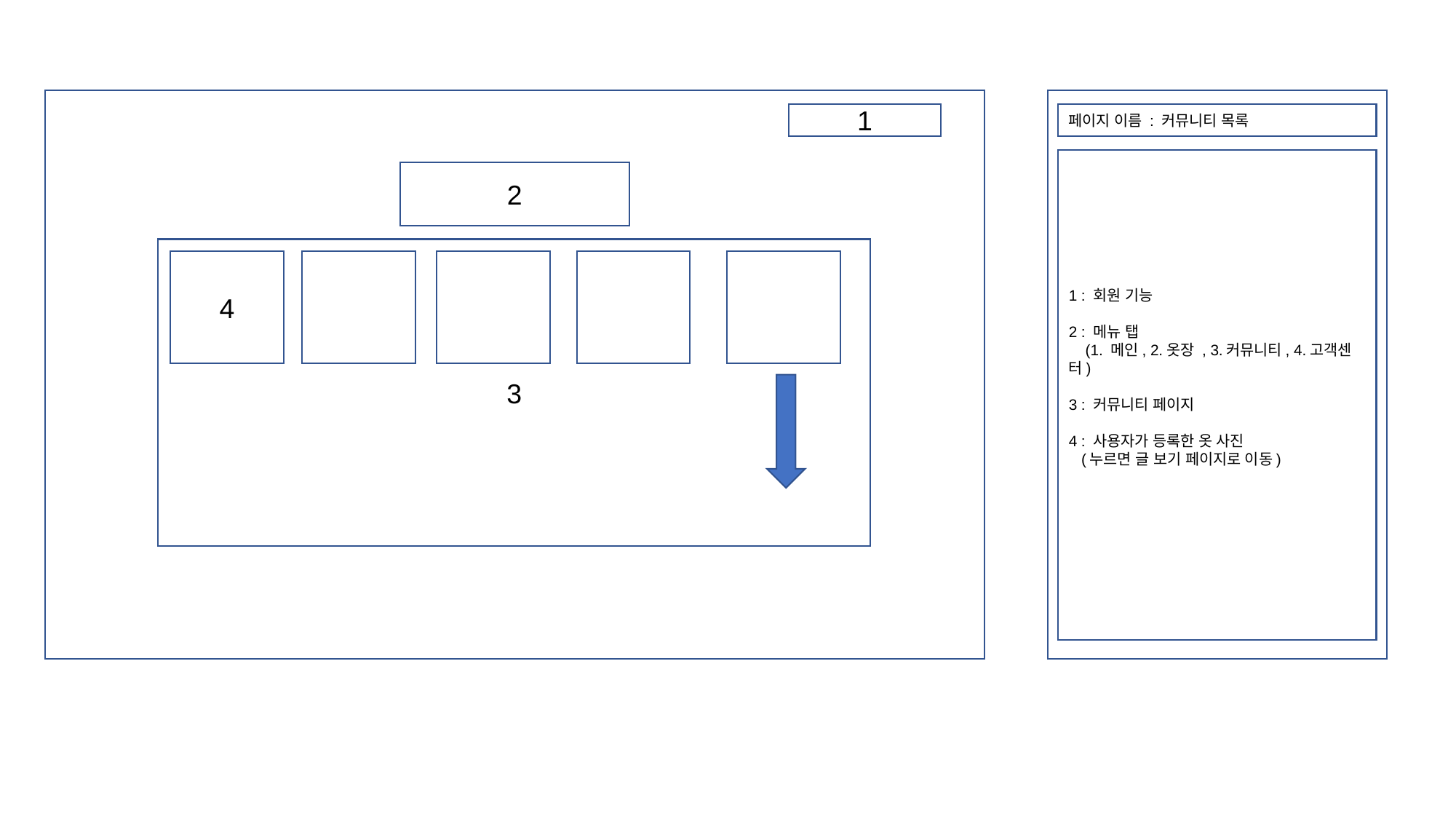

1
페이지 이름 : 커뮤니티 목록
1 : 회원 기능

2 : 메뉴 탭
    (1. 메인, 2.옷장 , 3.커뮤니티, 4.고객센터)

3 : 커뮤니티 페이지

4 : 사용자가 등록한 옷 사진
   (누르면 글 보기 페이지로 이동)

2
3
4